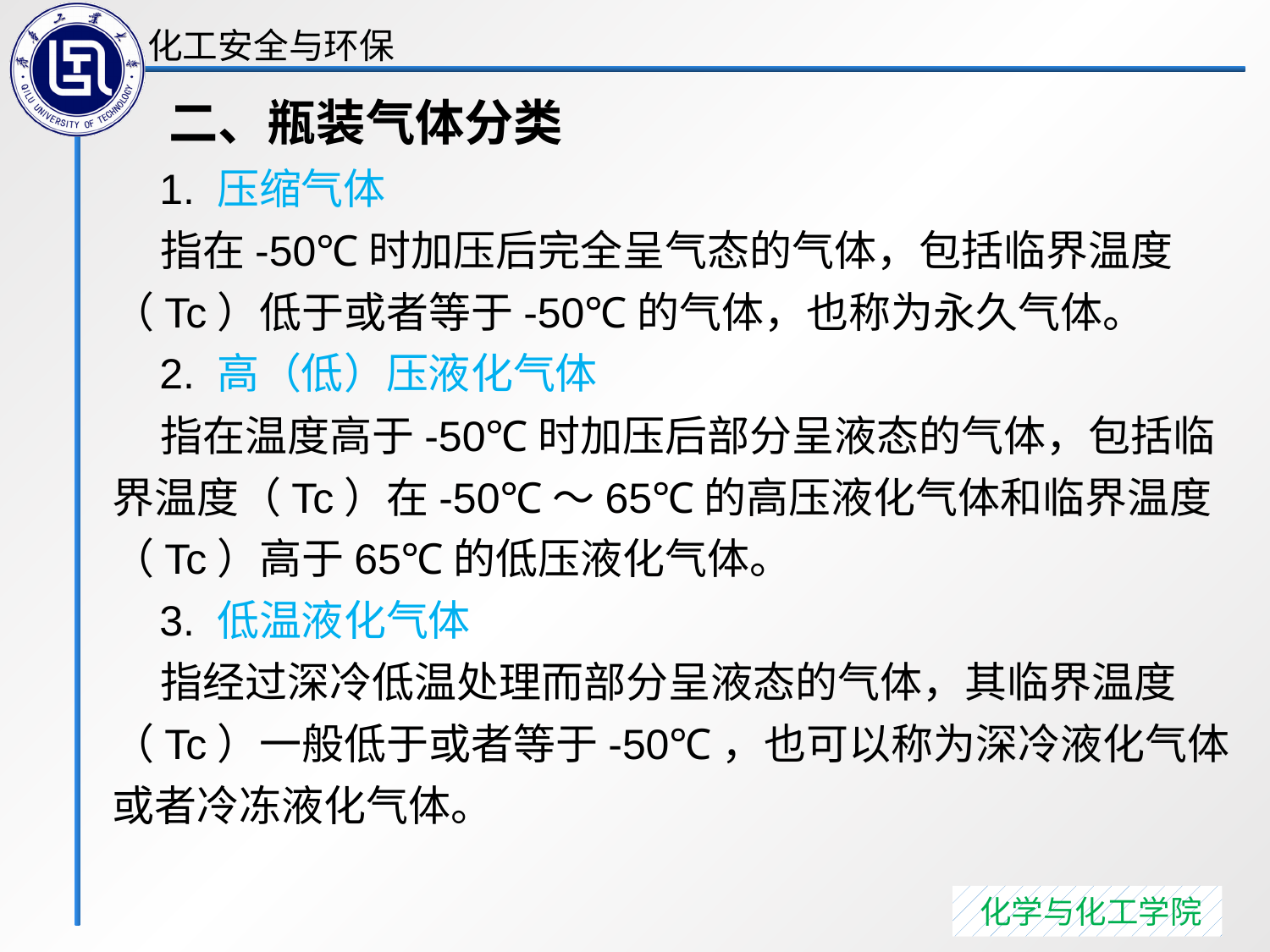

二、瓶装气体分类
    1. 压缩气体
    指在-50℃时加压后完全呈气态的气体，包括临界温度（Tc）低于或者等于-50℃的气体，也称为永久气体。
    2. 高（低）压液化气体
    指在温度高于-50℃时加压后部分呈液态的气体，包括临界温度（Tc）在-50℃～65℃的高压液化气体和临界温度（Tc）高于65℃的低压液化气体。
    3. 低温液化气体
    指经过深冷低温处理而部分呈液态的气体，其临界温度（Tc）一般低于或者等于-50℃，也可以称为深冷液化气体或者冷冻液化气体。